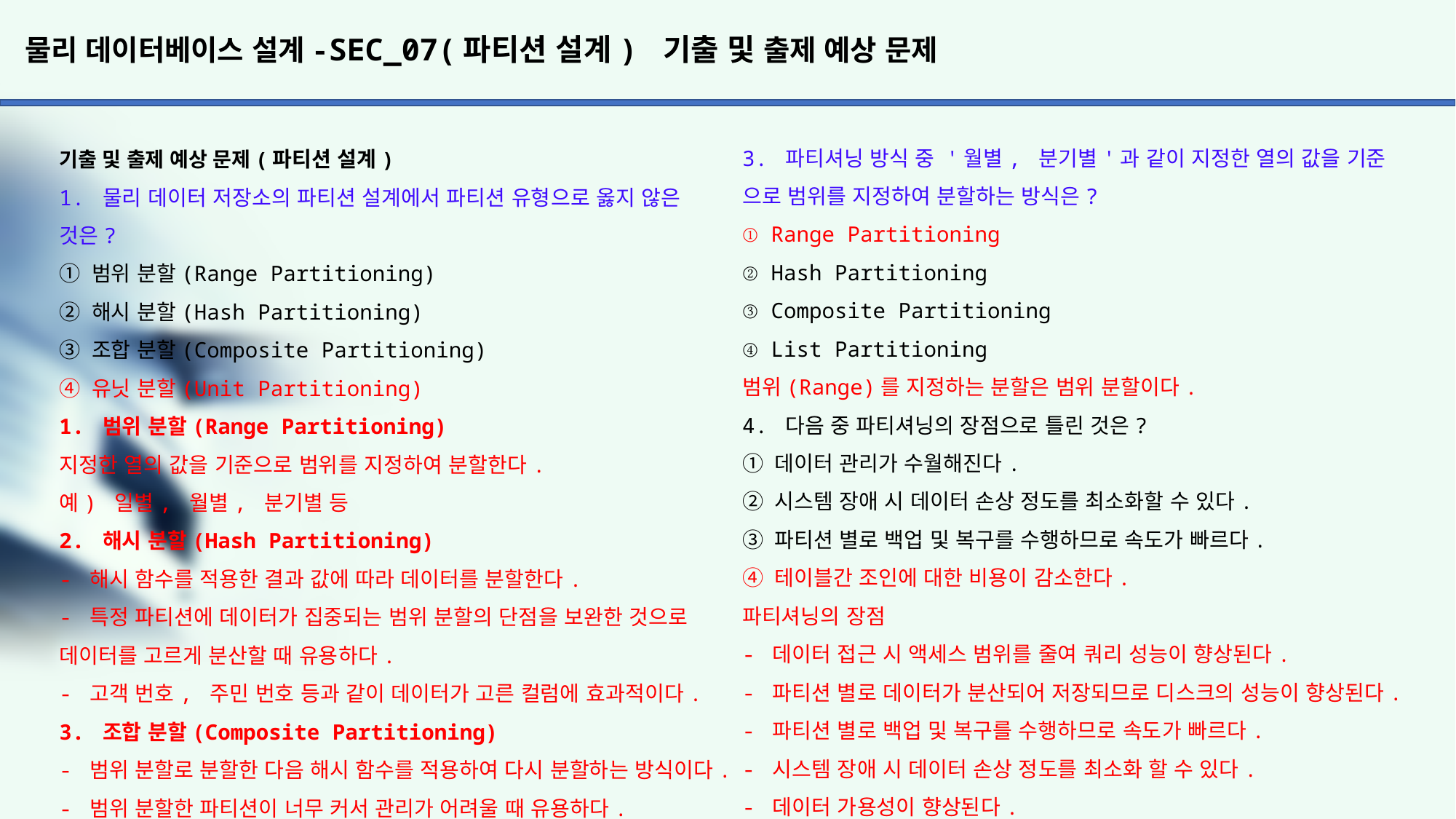

# 물리 데이터베이스 설계-SEC_07(파티션 설계) 기출 및 출제 예상 문제
3. 파티셔닝 방식 중 '월별, 분기별'과 같이 지정한 열의 값을 기준
으로 범위를 지정하여 분할하는 방식은?
① Range Partitioning
② Hash Partitioning
③ Composite Partitioning
④ List Partitioning
범위(Range)를 지정하는 분할은 범위 분할이다.
4. 다음 중 파티셔닝의 장점으로 틀린 것은?
① 데이터 관리가 수월해진다.
② 시스템 장애 시 데이터 손상 정도를 최소화할 수 있다.
③ 파티션 별로 백업 및 복구를 수행하므로 속도가 빠르다.
④ 테이블간 조인에 대한 비용이 감소한다.
파티셔닝의 장점
- 데이터 접근 시 액세스 범위를 줄여 쿼리 성능이 향상된다.
- 파티션 별로 데이터가 분산되어 저장되므로 디스크의 성능이 향상된다.
- 파티션 별로 백업 및 복구를 수행하므로 속도가 빠르다.
- 시스템 장애 시 데이터 손상 정도를 최소화 할 수 있다.
- 데이터 가용성이 향상된다.
파티션 단위로 입, 출력을 분산시킬 수 있다.
파티셔닝의 단점
- 하나의 테이블을 세분화 하여 관리하므로 세심한 관리가 요구된다.
- 테이블 간의 조인에 대한 비용이 증가한다.
- 용량이 작은 테이블에 파티셔닝을 수행하면 오히려 성능이 저하된다.
기출 및 출제 예상 문제(파티션 설계)
1. 물리 데이터 저장소의 파티션 설계에서 파티션 유형으로 옳지 않은 것은?
① 범위 분할(Range Partitioning)
② 해시 분할(Hash Partitioning)
③ 조합 분할(Composite Partitioning)
④ 유닛 분할(Unit Partitioning)
1. 범위 분할(Range Partitioning)
지정한 열의 값을 기준으로 범위를 지정하여 분할한다.
예) 일별, 월별, 분기별 등
2. 해시 분할(Hash Partitioning)
- 해시 함수를 적용한 결과 값에 따라 데이터를 분할한다.
- 특정 파티션에 데이터가 집중되는 범위 분할의 단점을 보완한 것으로 데이터를 고르게 분산할 때 유용하다.
- 고객 번호, 주민 번호 등과 같이 데이터가 고른 컬럼에 효과적이다.
3. 조합 분할(Composite Partitioning)
- 범위 분할로 분할한 다음 해시 함수를 적용하여 다시 분할하는 방식이다.
- 범위 분할한 파티션이 너무 커서 관리가 어려울 때 유용하다.
4. 목록 분할(List Partitioning)
지정한 열 값에 대한 목록을 만들어 이를 기준으로 분할한다.
예)’국가’라는 열에 ‘한국’, ‘일본’,’미국’이 있는 경우
‘미국’을 제외할 목적으로 ‘아시아’라는 목록을 만들어 분할하는 것이다.
5. 라운드 로빈 분할(Round Robin Partitioning)
- 레코드를 균일하게 분배하는 방식이다.
- 각 레코드가 순차적으로 분배되며, 기본키가 필요 없다.
2. 병렬 데이터베이스 환경 중 수평 분할에서 활용되는 분할 기법 이 아닌 것은?
① 라운드-로빈		② 범위 분할
③ 예측 분할		④ 해시 분할
수평 분할(Horizontal Partitioning)
수평 분할은 데이터베이스의 테이블의 행(Row) 단위로 나누는 것을 의미한다. 파티션 종류에는 범위, 목록, 해시, 조합(합성)
, 라운드-로빈 파티션이 존재한다.